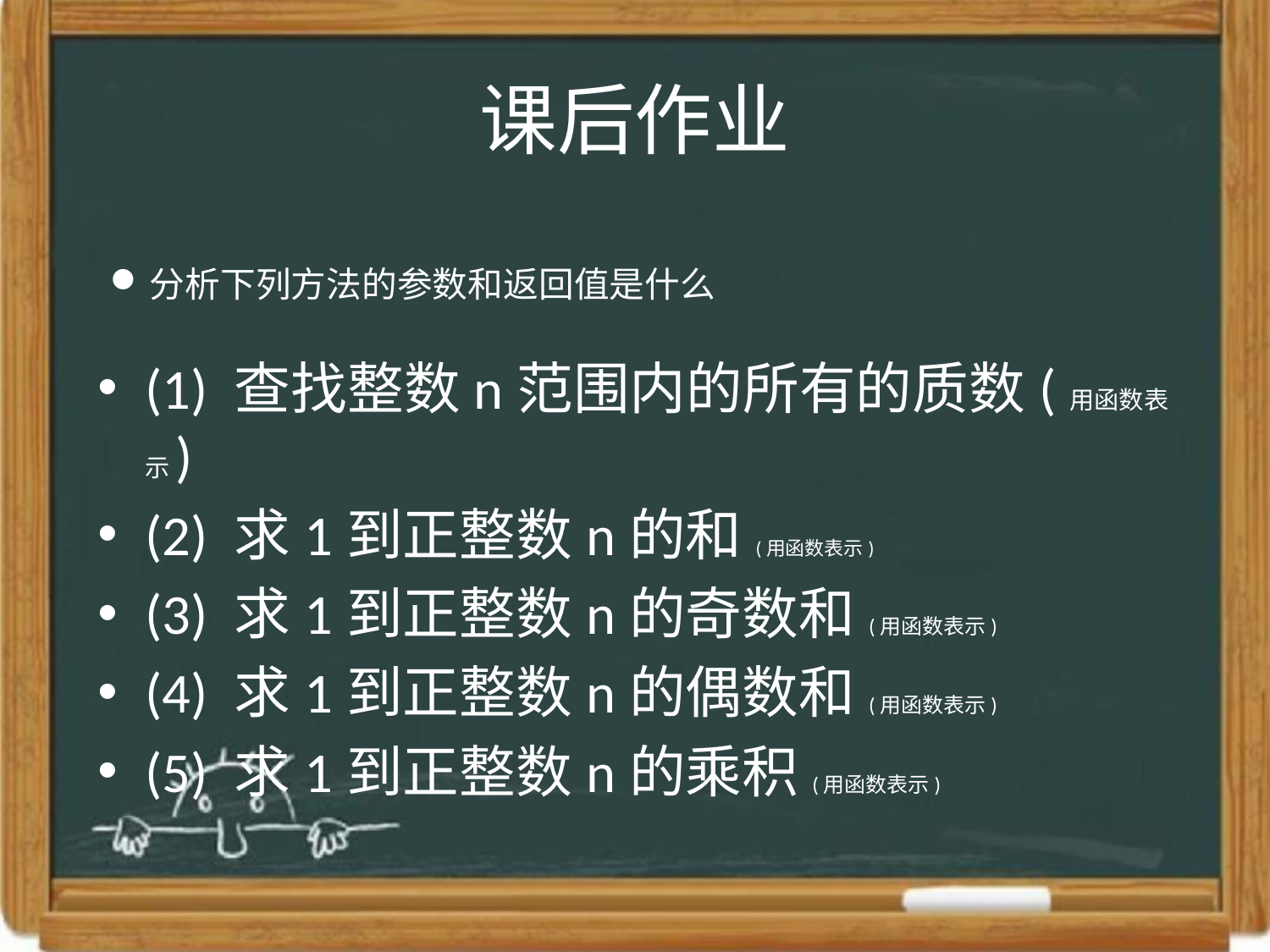

# 课后作业
分析下列方法的参数和返回值是什么
(1) 查找整数n范围内的所有的质数(用函数表示)
(2) 求1到正整数n的和(用函数表示)
(3) 求1到正整数n的奇数和(用函数表示)
(4) 求1到正整数n的偶数和(用函数表示)
(5) 求1到正整数n的乘积(用函数表示)